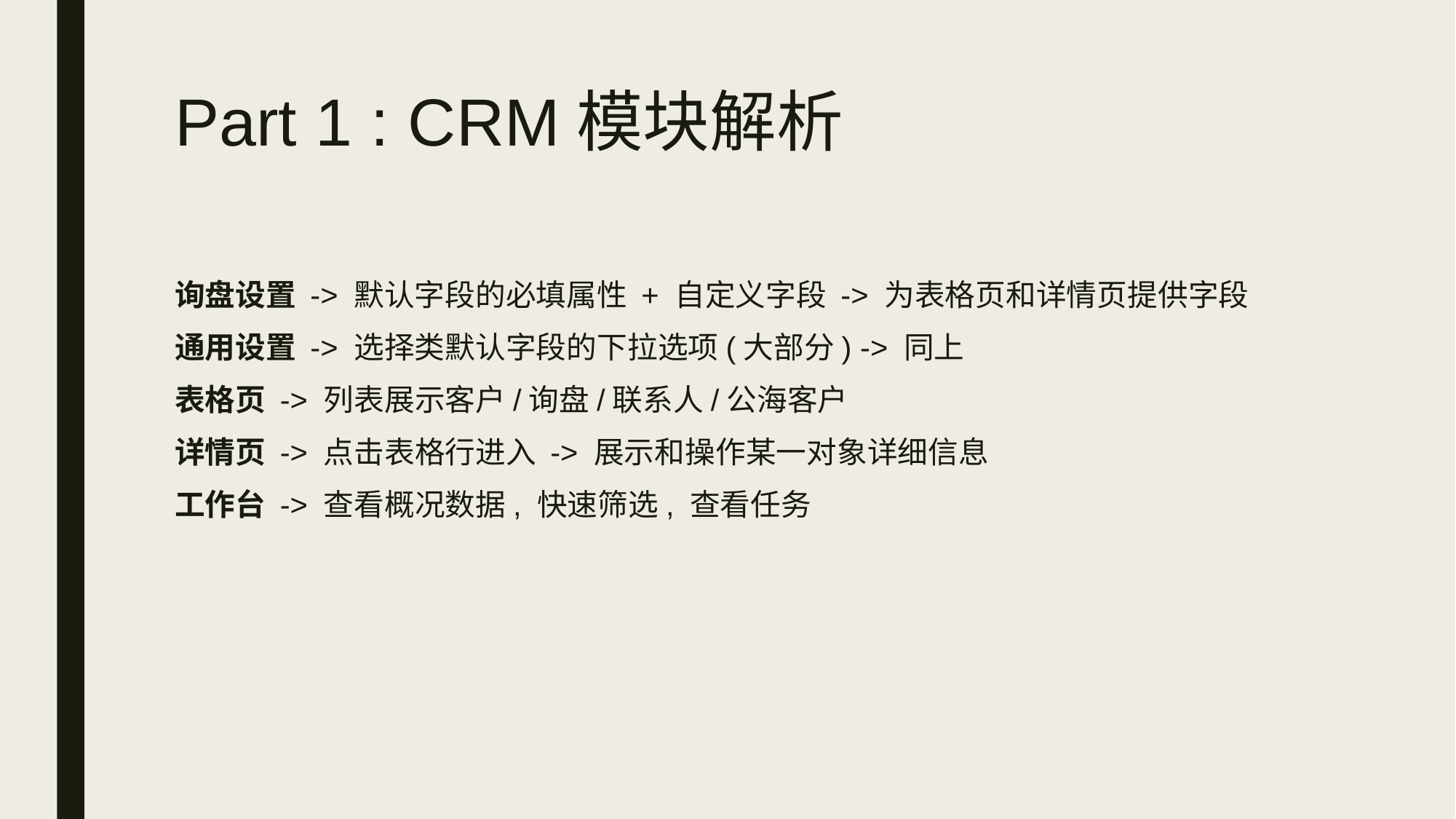

# Part 1 : CRM模块解析
询盘设置 -> 默认字段的必填属性 + 自定义字段 -> 为表格页和详情页提供字段
通用设置 -> 选择类默认字段的下拉选项(大部分) -> 同上
表格页 -> 列表展示客户/询盘/联系人/公海客户
详情页 -> 点击表格行进入 -> 展示和操作某一对象详细信息
工作台 -> 查看概况数据, 快速筛选, 查看任务